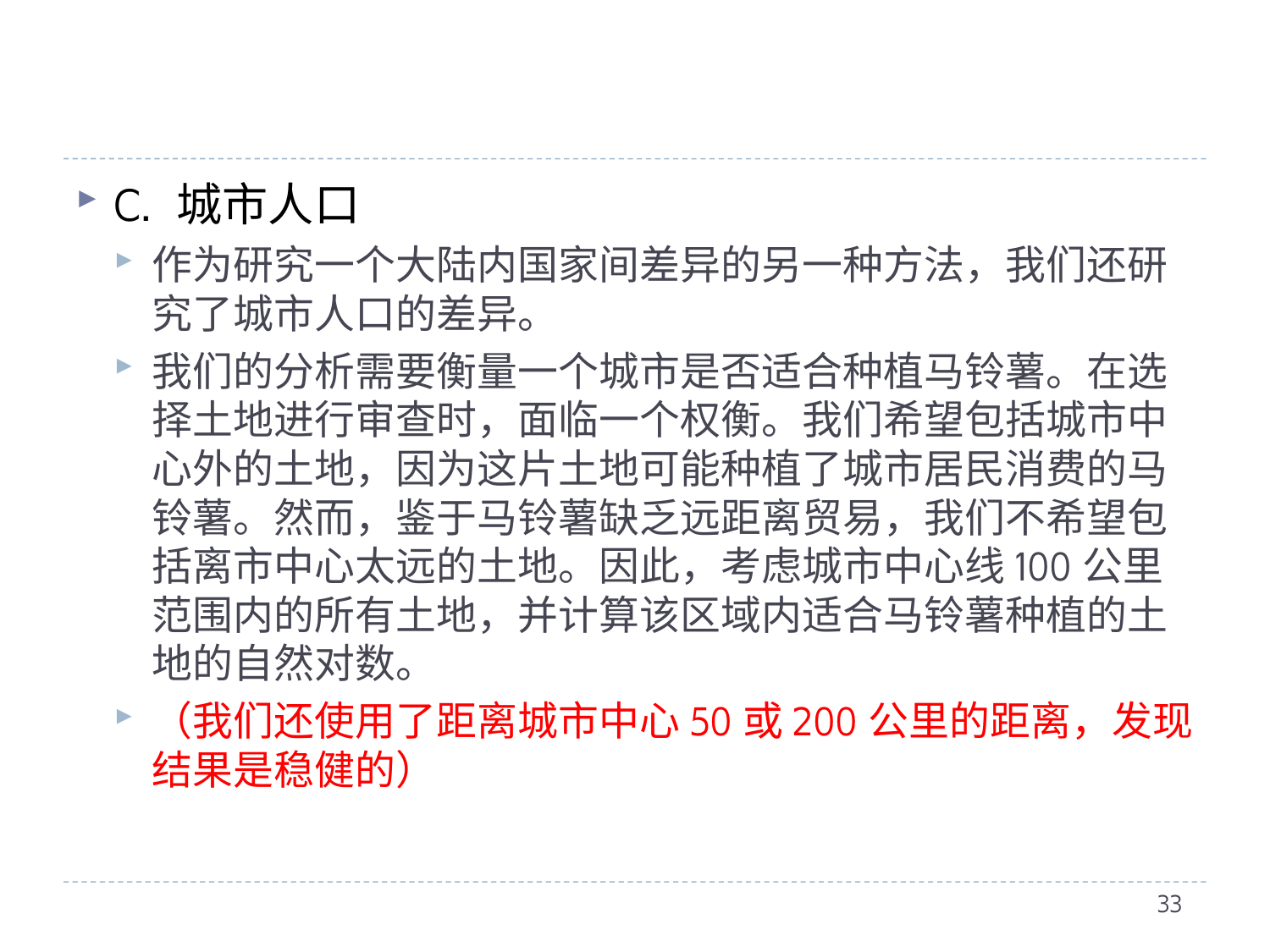

C. 城市人口
作为研究一个大陆内国家间差异的另一种方法，我们还研究了城市人口的差异。
我们的分析需要衡量一个城市是否适合种植马铃薯。在选择土地进行审查时，面临一个权衡。我们希望包括城市中心外的土地，因为这片土地可能种植了城市居民消费的马铃薯。然而，鉴于马铃薯缺乏远距离贸易，我们不希望包括离市中心太远的土地。因此，考虑城市中心线100公里范围内的所有土地，并计算该区域内适合马铃薯种植的土地的自然对数。
（我们还使用了距离城市中心50或200公里的距离，发现结果是稳健的）

33